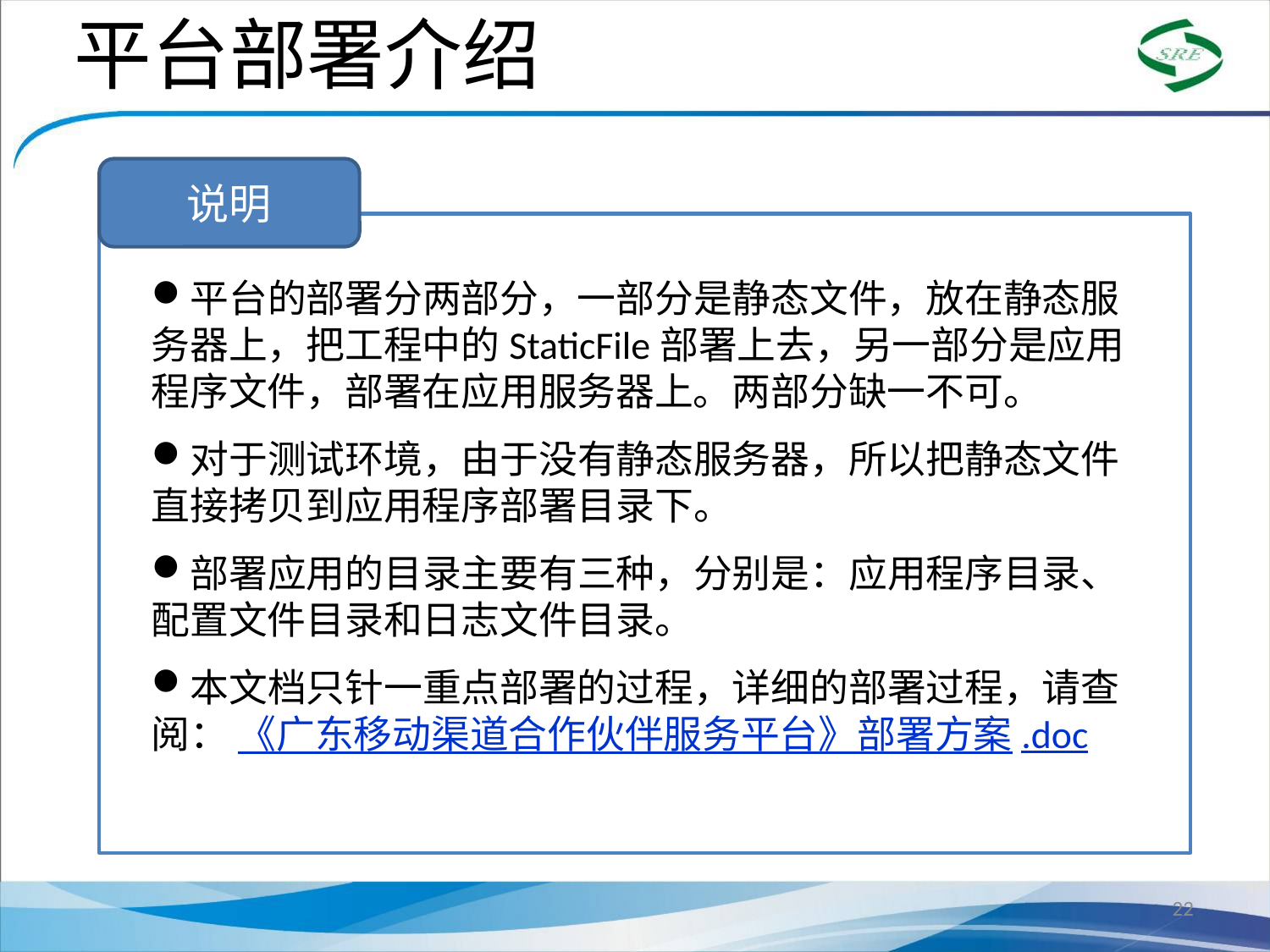

平台部署介绍
说明

平台的部署分两部分，一部分是静态文件，放在静态服务器上，把工程中的StaticFile部署上去，另一部分是应用程序文件，部署在应用服务器上。两部分缺一不可。
对于测试环境，由于没有静态服务器，所以把静态文件直接拷贝到应用程序部署目录下。
部署应用的目录主要有三种，分别是：应用程序目录、配置文件目录和日志文件目录。
本文档只针一重点部署的过程，详细的部署过程，请查阅： 《广东移动渠道合作伙伴服务平台》部署方案.doc

22